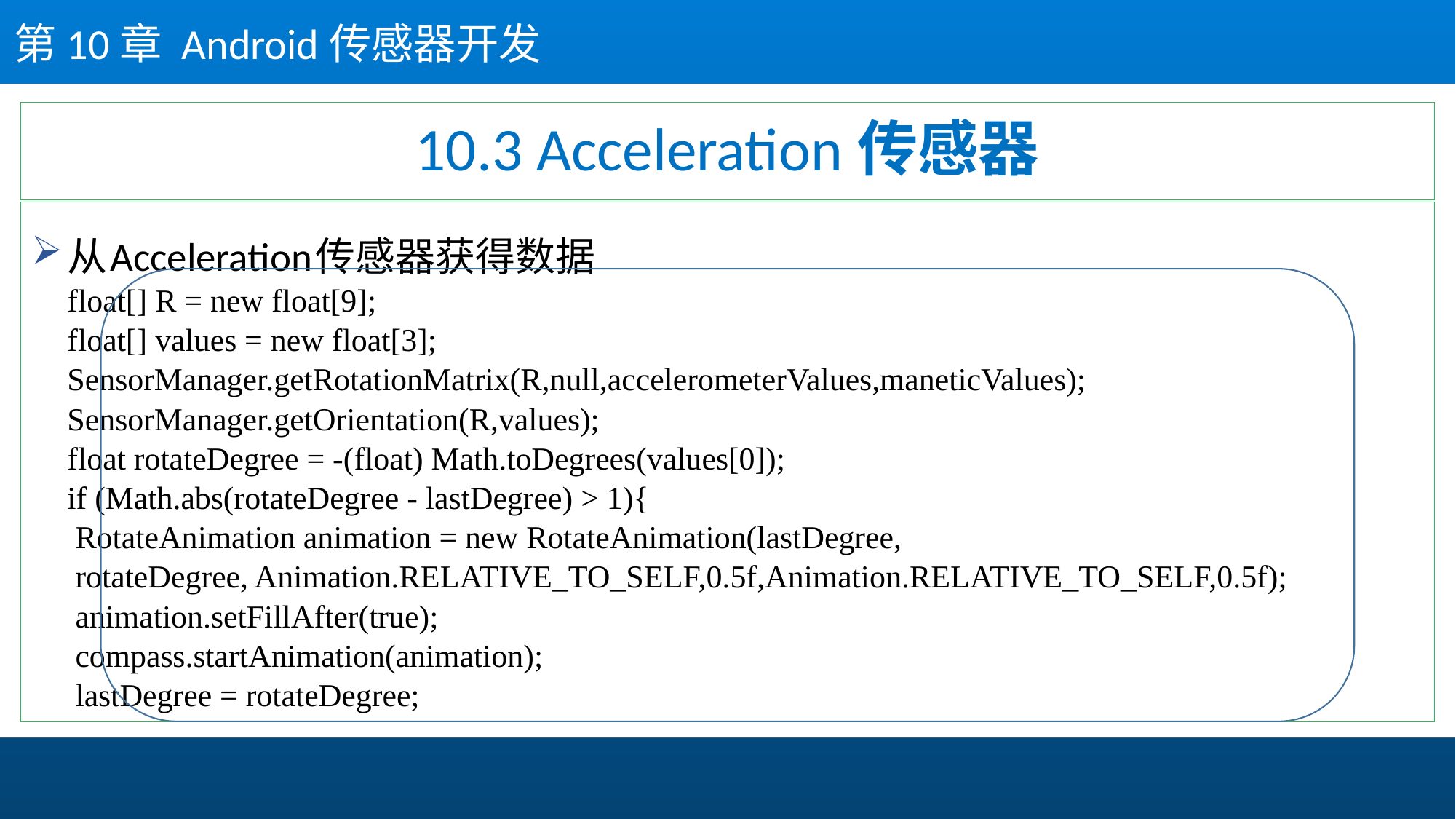

第10章 Android传感器开发

# 10.3 Acceleration传感器
从Acceleration传感器获得数据
	float[] R = new float[9];
		float[] values = new float[3];
		SensorManager.getRotationMatrix(R,null,accelerometerValues,maneticValues);
		SensorManager.getOrientation(R,values);
		float rotateDegree = -(float) Math.toDegrees(values[0]);
		if (Math.abs(rotateDegree - lastDegree) > 1){
			 RotateAnimation animation = new RotateAnimation(lastDegree,
			 rotateDegree, Animation.RELATIVE_TO_SELF,0.5f,Animation.RELATIVE_TO_SELF,0.5f);
			 animation.setFillAfter(true);
			 compass.startAnimation(animation);
			 lastDegree = rotateDegree;